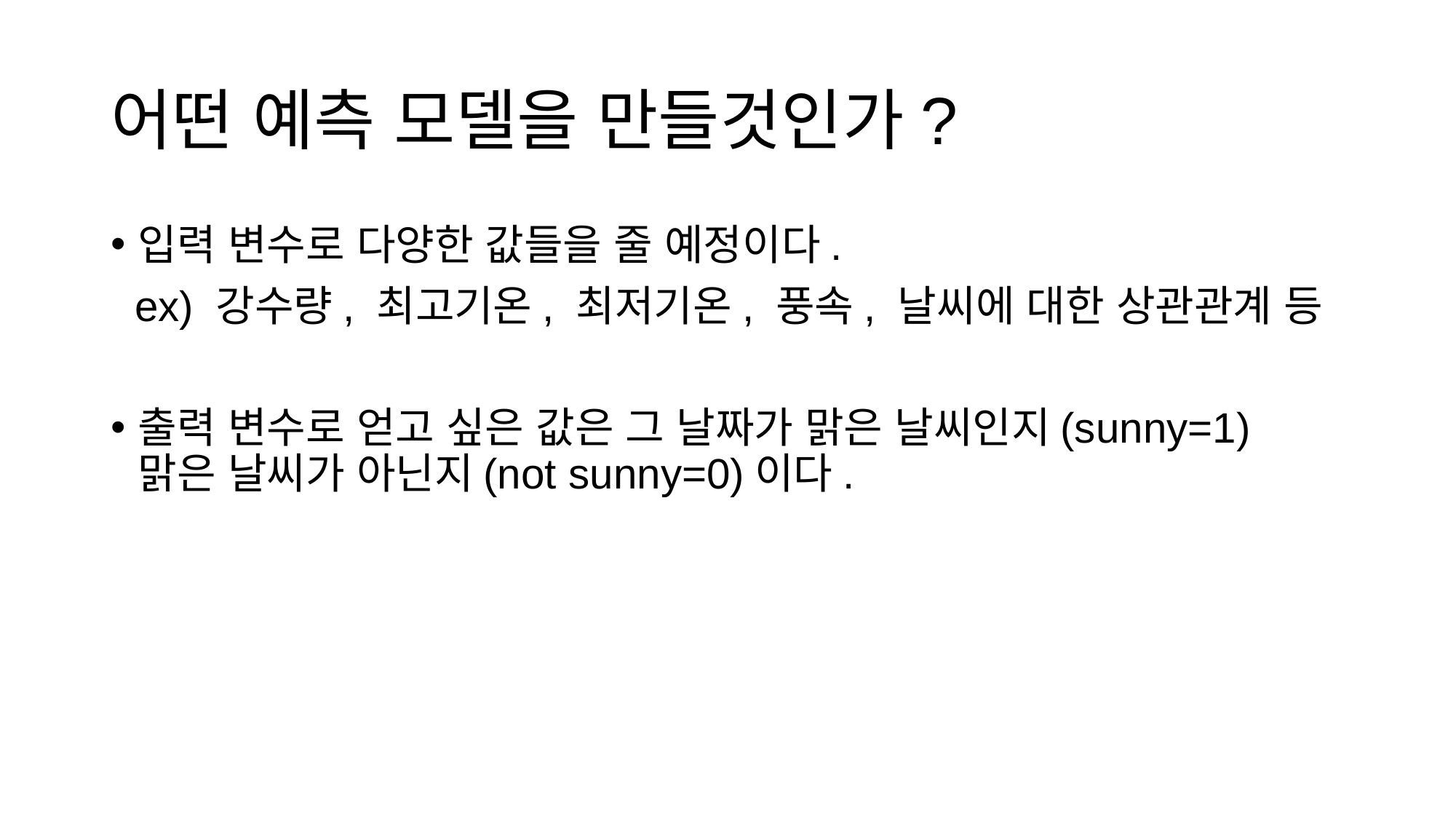

# 어떤 예측 모델을 만들것인가?
입력 변수로 다양한 값들을 줄 예정이다.
  ex) 강수량, 최고기온, 최저기온, 풍속, 날씨에 대한 상관관계 등

출력 변수로 얻고 싶은 값은 그 날짜가 맑은 날씨인지(sunny=1) 맑은 날씨가 아닌지(not sunny=0)이다.